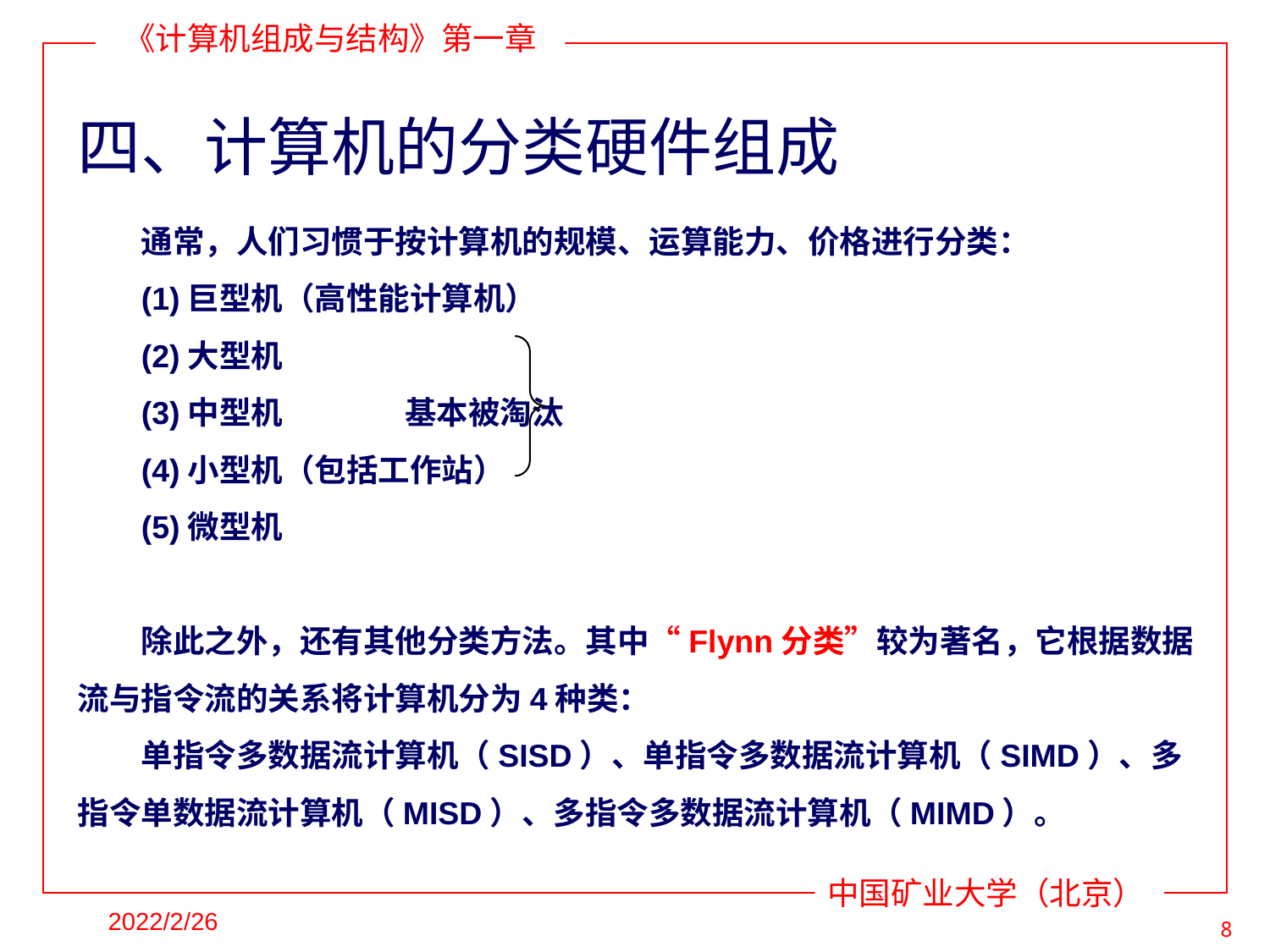

# 四、计算机的分类硬件组成
通常，人们习惯于按计算机的规模、运算能力、价格进行分类：
(1)巨型机（高性能计算机）
(2)大型机
(3)中型机                 基本被淘汰
(4)小型机（包括工作站）
(5)微型机

除此之外，还有其他分类方法。其中“Flynn分类”较为著名，它根据数据流与指令流的关系将计算机分为4种类：
单指令多数据流计算机（SISD）、单指令多数据流计算机（SIMD）、多指令单数据流计算机（MISD）、多指令多数据流计算机（MIMD）。

2022/2/26